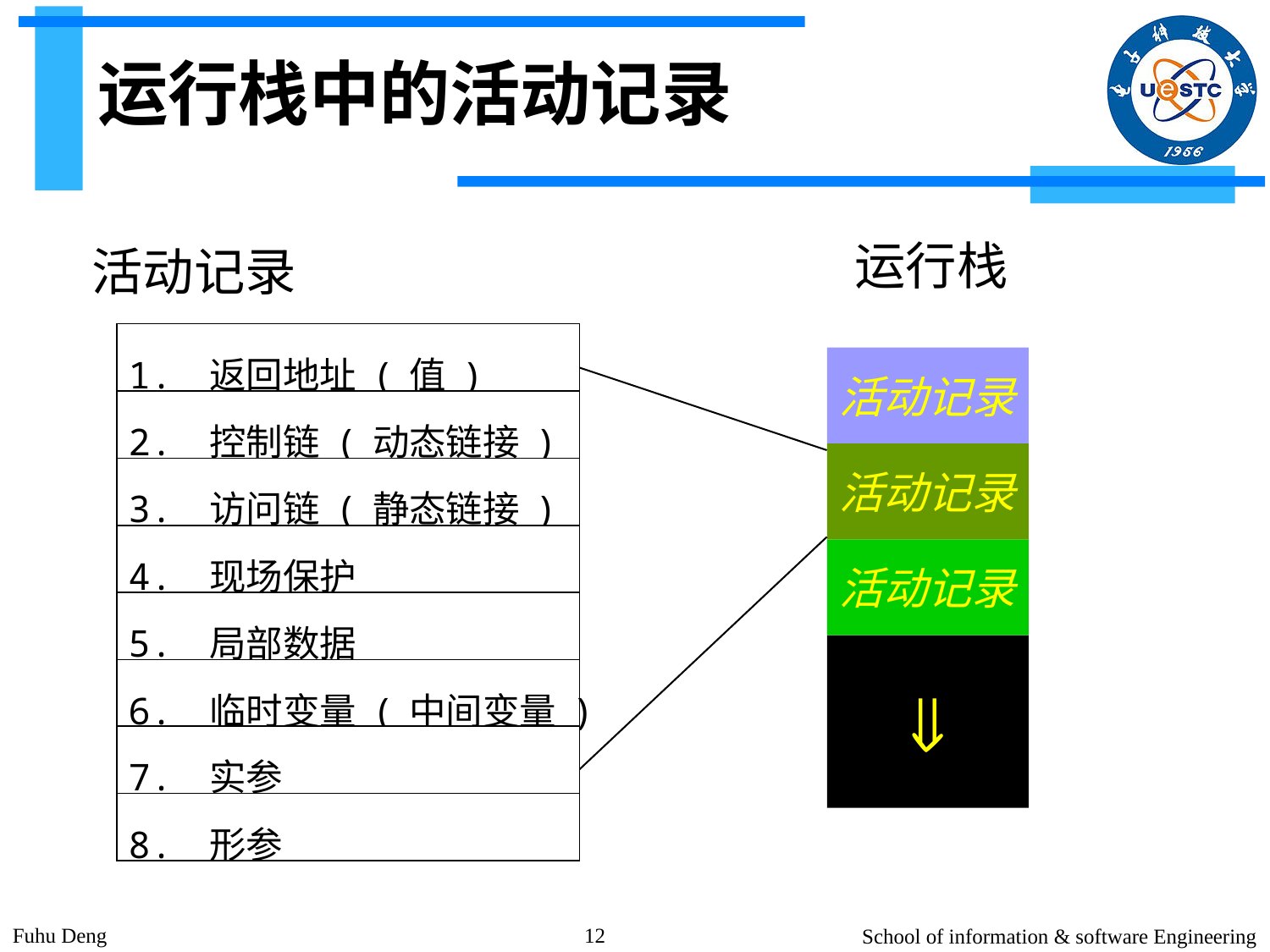

# 运行栈中的活动记录
运行栈
活动记录
1. 返回地址(值)
活动记录

2. 控制链(动态链接)
活动记录
3. 访问链(静态链接)
4. 现场保护

活动记录
5. 局部数据
⇓
6. 临时变量(中间变量)
7. 实参
8. 形参
Fuhu Deng
12
School of information & software Engineering